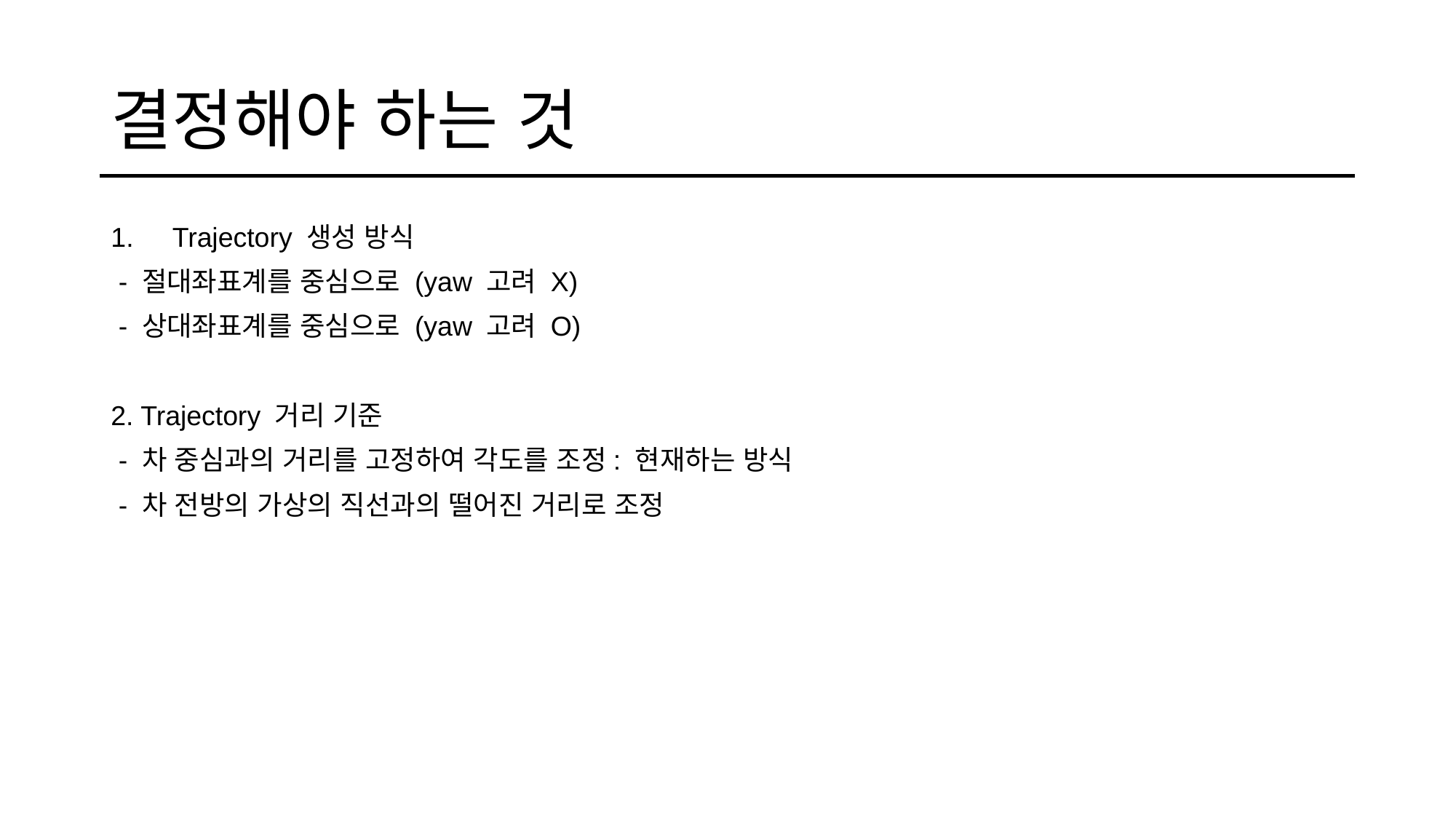

# 결정해야 하는 것
Trajectory 생성 방식
 - 절대좌표계를 중심으로 (yaw 고려 X)
 - 상대좌표계를 중심으로 (yaw 고려 O)

2. Trajectory 거리 기준
 - 차 중심과의 거리를 고정하여 각도를 조정: 현재하는 방식
 - 차 전방의 가상의 직선과의 떨어진 거리로 조정